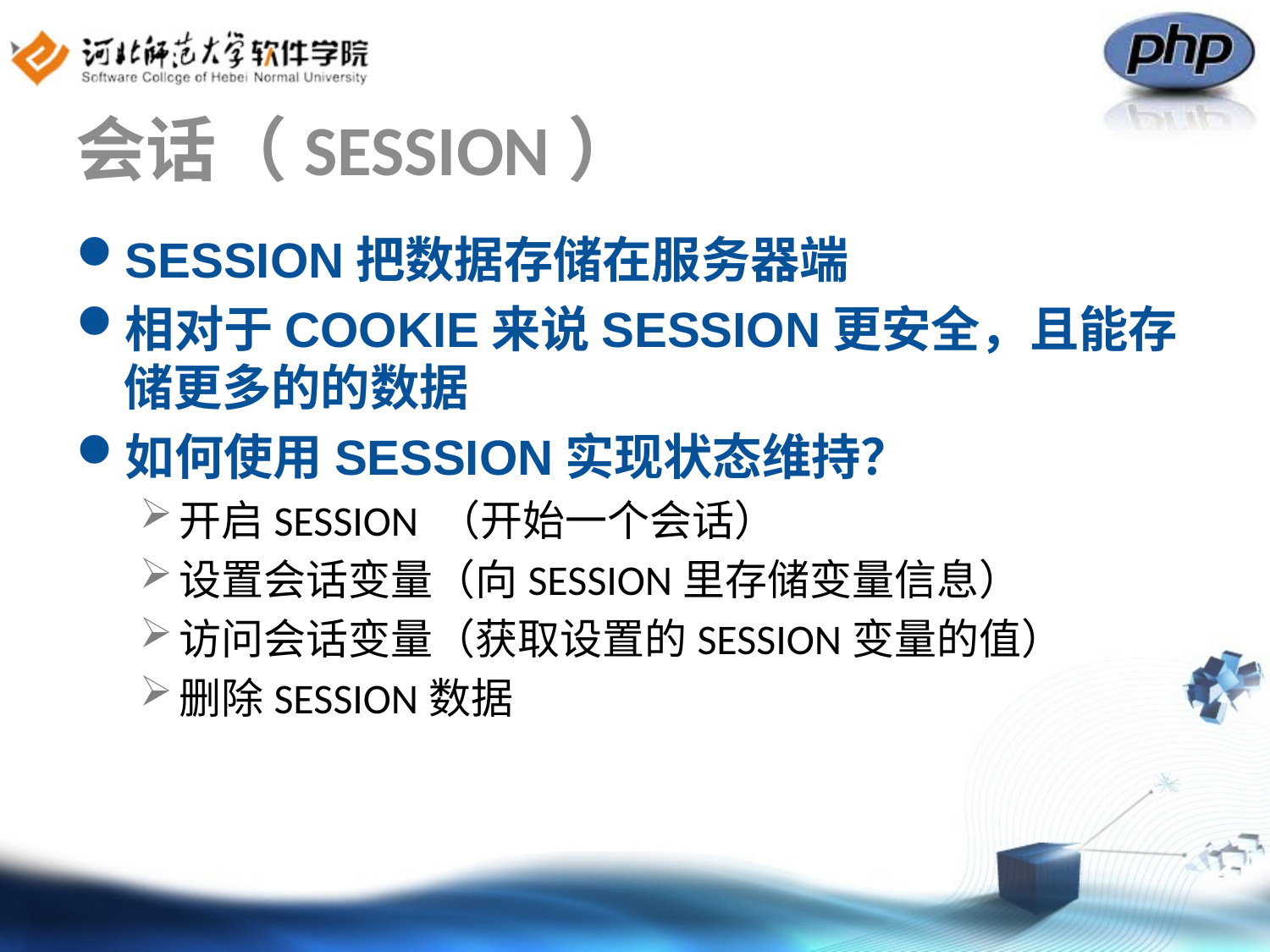

# 会话（SESSION）
SESSION把数据存储在服务器端
相对于COOKIE来说SESSION更安全，且能存储更多的的数据
如何使用SESSION实现状态维持？
开启SESSION （开始一个会话）
设置会话变量（向SESSION里存储变量信息）
访问会话变量（获取设置的SESSION变量的值）
删除SESSION数据